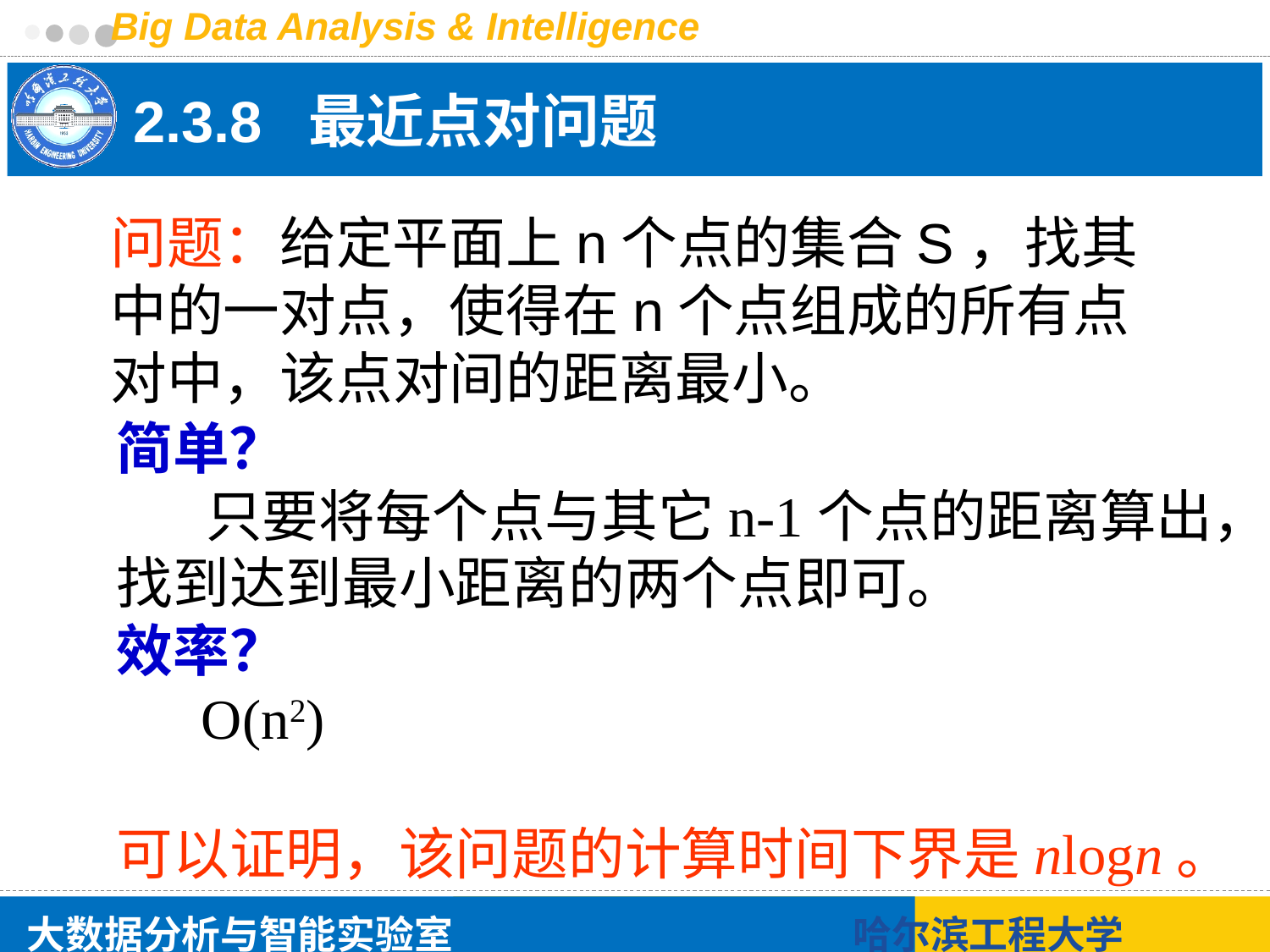

# 2.3.8  最近点对问题
问题：给定平面上n个点的集合S，找其中的一对点，使得在n个点组成的所有点对中，该点对间的距离最小。
简单？
      只要将每个点与其它n-1个点的距离算出，找到达到最小距离的两个点即可。
效率？
      O(n2)

可以证明，该问题的计算时间下界是nlogn。